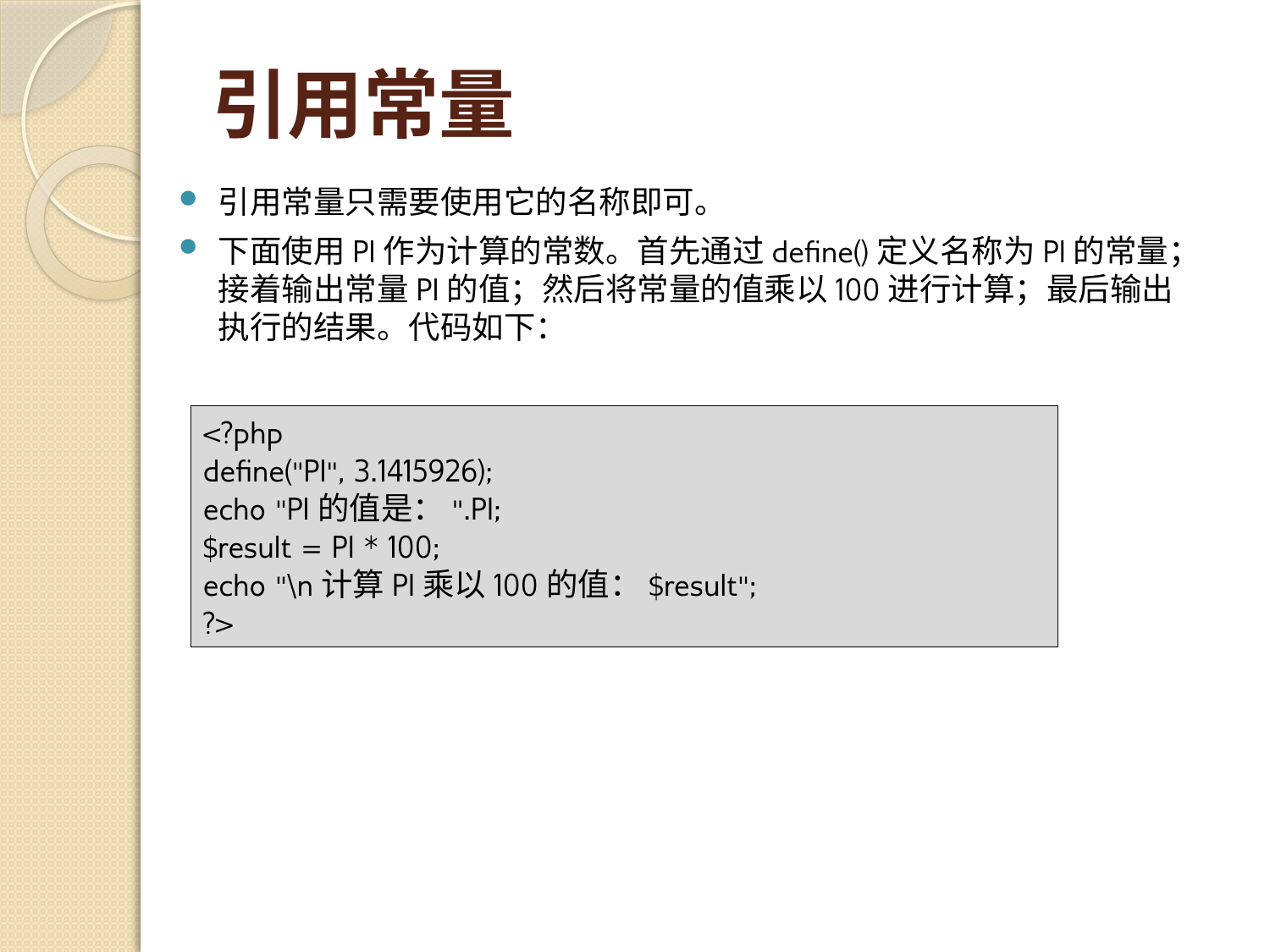

# 引用常量
引用常量只需要使用它的名称即可。
下面使用PI作为计算的常数。首先通过define()定义名称为PI的常量；接着输出常量PI的值；然后将常量的值乘以100进行计算；最后输出执行的结果。代码如下：
<?php
define("PI", 3.1415926);
echo "PI的值是：".PI;
$result = PI * 100;
echo "\n计算PI乘以100的值：$result";
?>